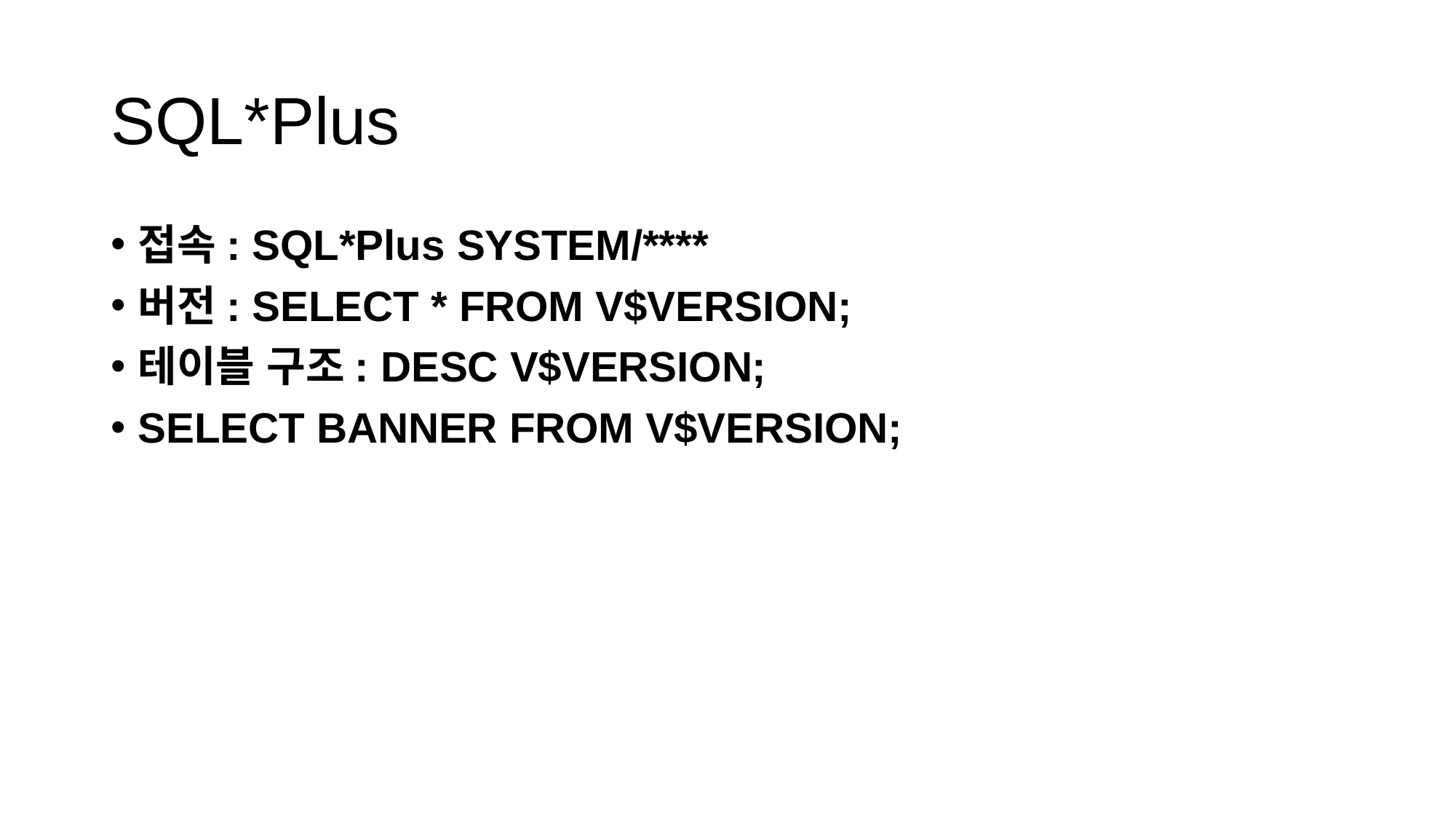

# SQL*Plus
접속: SQL*Plus SYSTEM/****
버전: SELECT * FROM V$VERSION;
테이블 구조: DESC V$VERSION;
SELECT BANNER FROM V$VERSION;